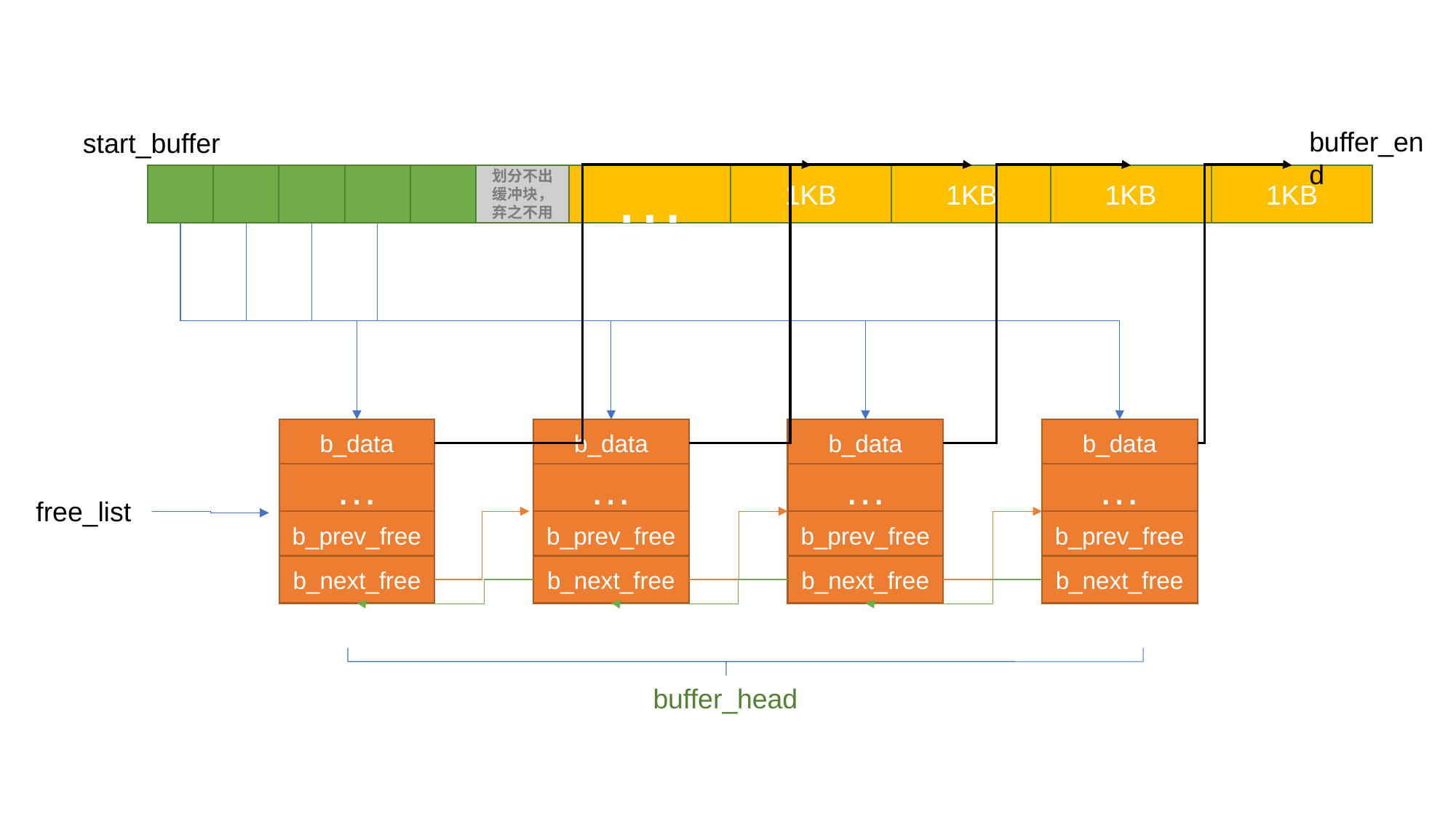

buffer_end
start_buffer
1KB
1KB
1KB

划分不出缓冲块，弃之不用
…
1KB

b_data
b_data
b_data
b_data
…
…
…
…
free_list
b_prev_free
b_prev_free
b_prev_free
b_prev_free
b_next_free
b_next_free
b_next_free
b_next_free
buffer_head